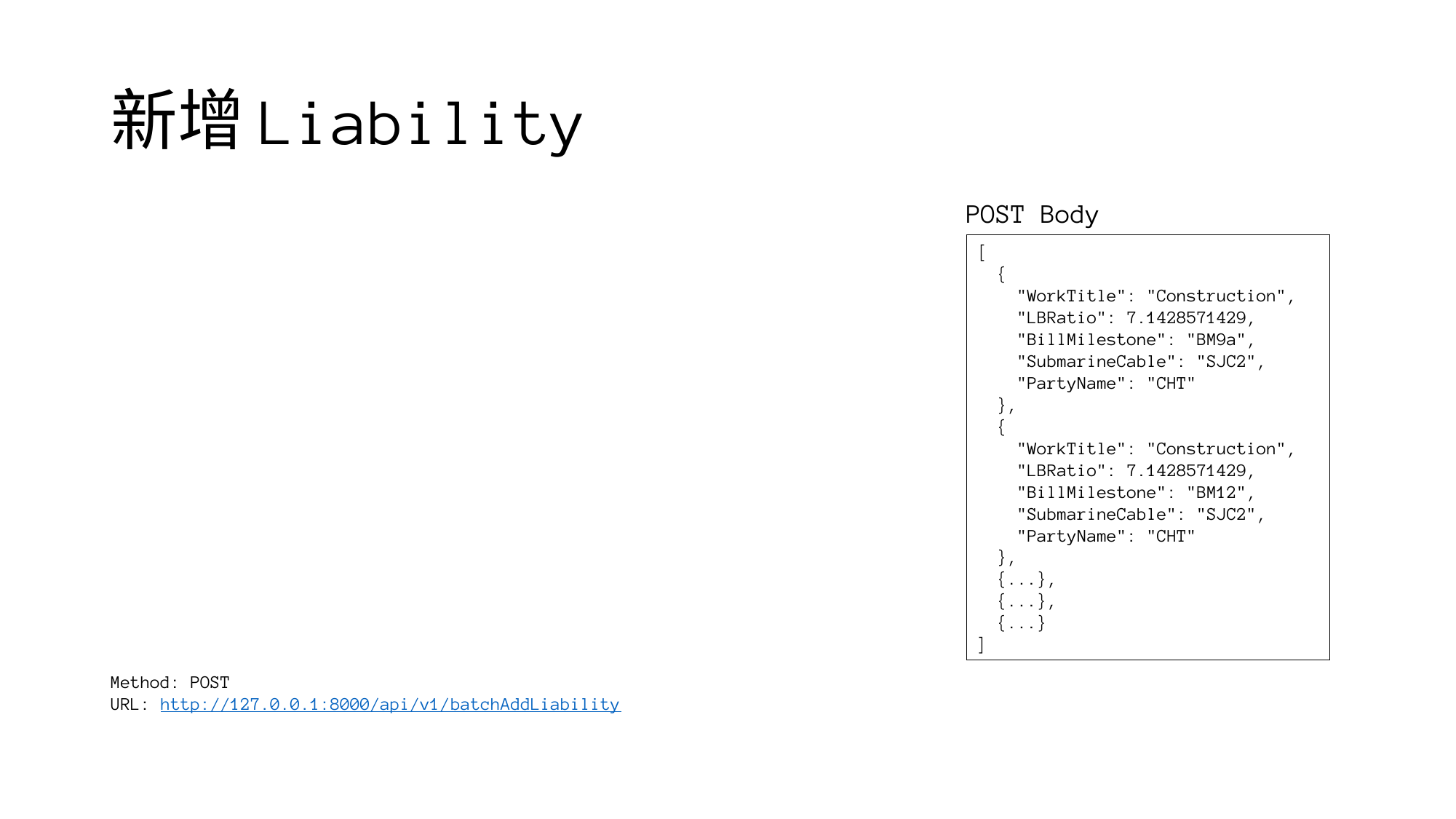

# 新增Liability
POST Body
[
  {
    "WorkTitle": "Construction",
    "LBRatio": 7.1428571429,
    "BillMilestone": "BM9a",
    "SubmarineCable": "SJC2",
    "PartyName": "CHT"
  },
  {
    "WorkTitle": "Construction",
    "LBRatio": 7.1428571429,
    "BillMilestone": "BM12",
    "SubmarineCable": "SJC2",
    "PartyName": "CHT"
  },
  {...},
  {...},
  {...}
]
Method: POST
URL: http://127.0.0.1:8000/api/v1/batchAddLiability